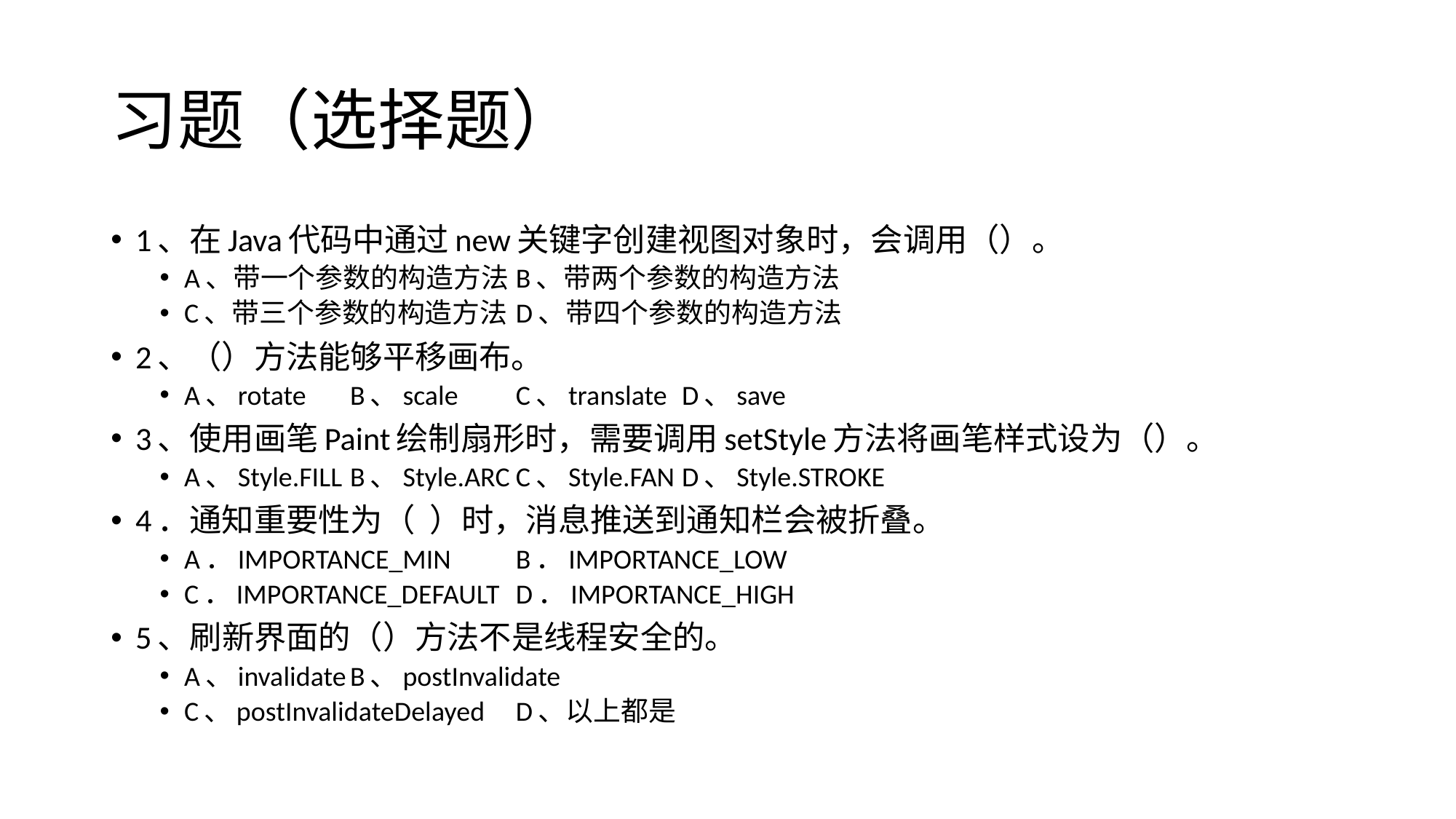

# 习题（选择题）
1、在Java代码中通过new关键字创建视图对象时，会调用（）。
A、带一个参数的构造方法		B、带两个参数的构造方法
C、带三个参数的构造方法		D、带四个参数的构造方法
2、（）方法能够平移画布。
A、rotate		B、scale			C、translate		D、save
3、使用画笔Paint绘制扇形时，需要调用setStyle方法将画笔样式设为（）。
A、Style.FILL	B、Style.ARC		C、Style.FAN		D、Style.STROKE
4．通知重要性为（  ）时，消息推送到通知栏会被折叠。
A．IMPORTANCE_MIN			B．IMPORTANCE_LOW
C．IMPORTANCE_DEFAULT			D．IMPORTANCE_HIGH
5、刷新界面的（）方法不是线程安全的。
A、invalidate			B、postInvalidate
C、postInvalidateDelayed		D、以上都是